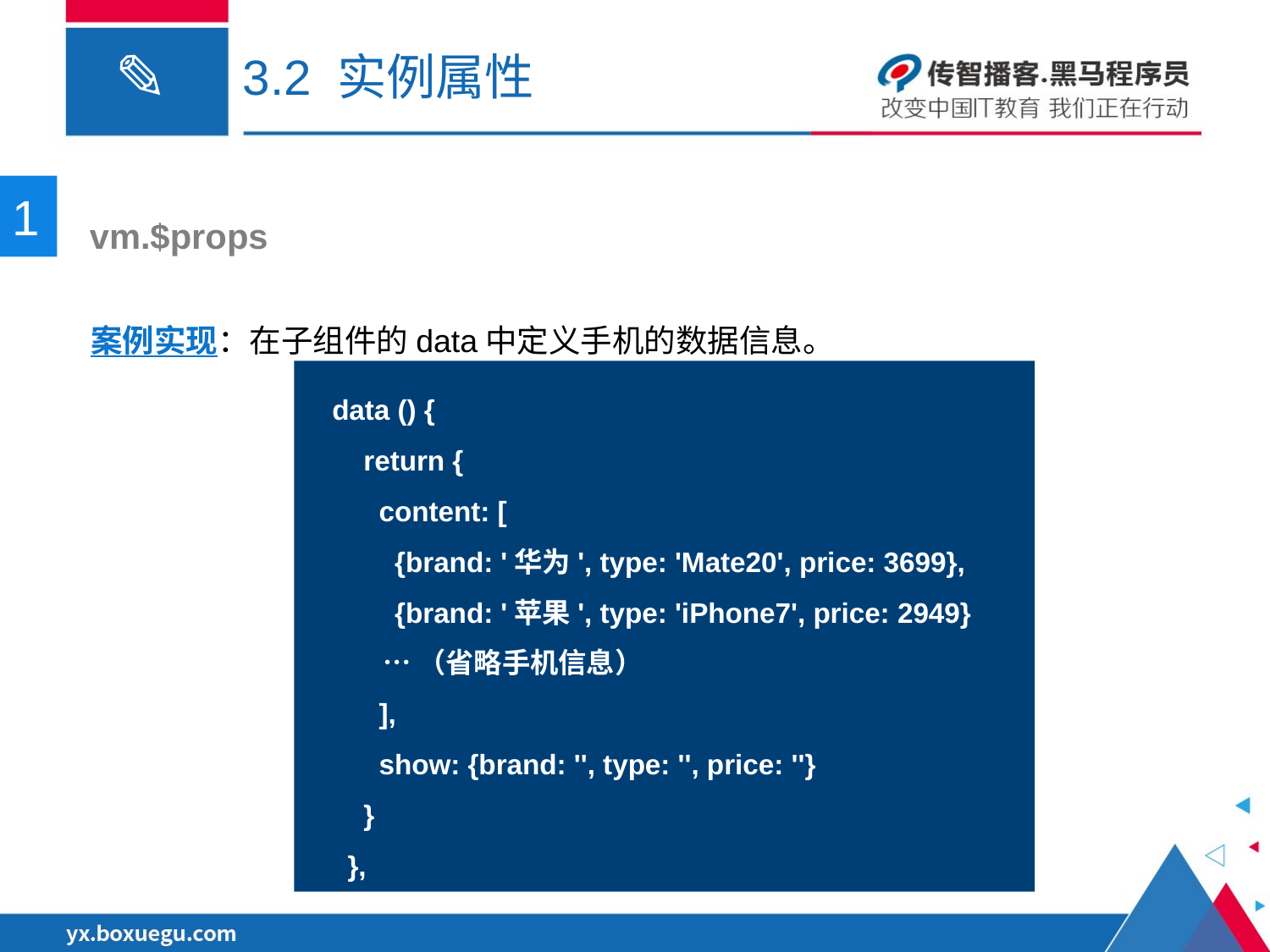

# 3.2 实例属性

1
  vm.$props
案例实现：在子组件的data中定义手机的数据信息。

data () {
    return {
      content: [
        {brand: '华为', type: 'Mate20', price: 3699},
        {brand: '苹果', type: 'iPhone7', price: 2949}
        …（省略手机信息）
      ],
      show: {brand: '', type: '', price: ''}
    }
  },